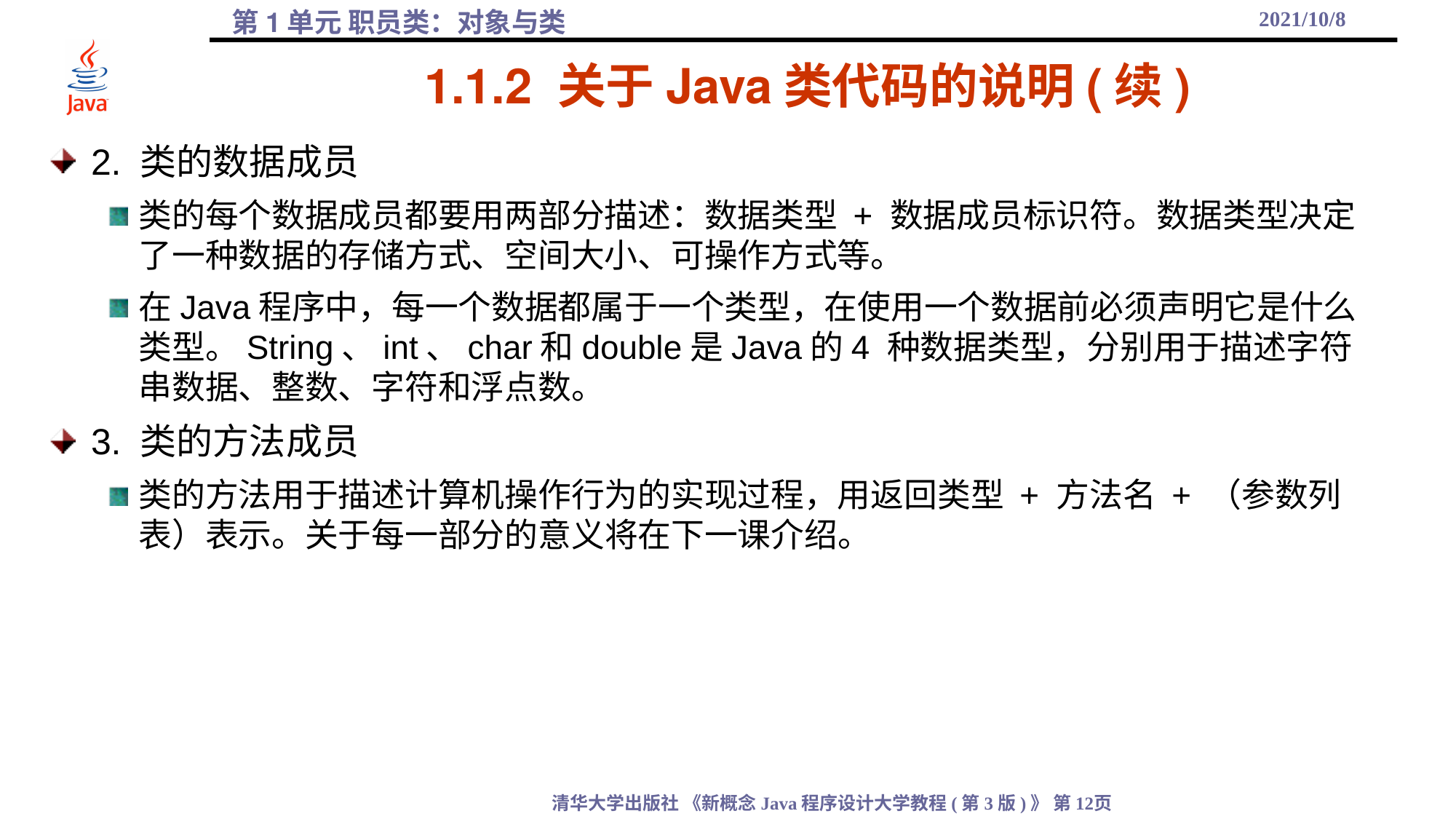

2021/10/8
# 1.1.2 关于Java类代码的说明(续)
2. 类的数据成员
类的每个数据成员都要用两部分描述：数据类型 + 数据成员标识符。数据类型决定了一种数据的存储方式、空间大小、可操作方式等。
在Java程序中，每一个数据都属于一个类型，在使用一个数据前必须声明它是什么类型。String、int、char和double是Java的4 种数据类型，分别用于描述字符串数据、整数、字符和浮点数。
3. 类的方法成员
类的方法用于描述计算机操作行为的实现过程，用返回类型 + 方法名 + （参数列表）表示。关于每一部分的意义将在下一课介绍。